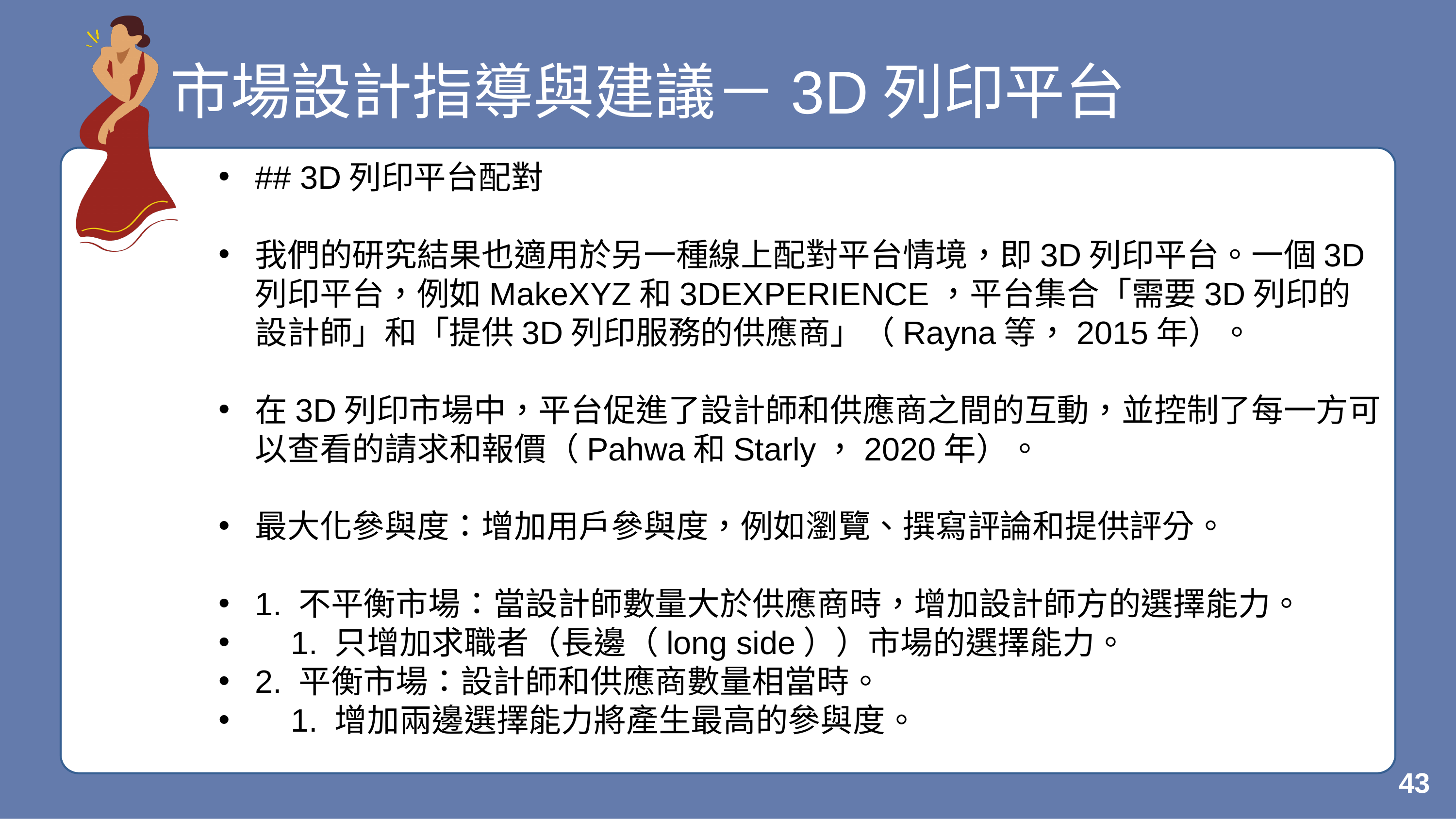

市場設計指導與建議－3D列印平台
## 3D列印平台配對

我們的研究結果也適用於另一種線上配對平台情境，即3D列印平台。一個3D列印平台，例如MakeXYZ和3DEXPERIENCE，平台集合「需要3D列印的設計師」和「提供3D列印服務的供應商」（Rayna等，2015年）。

在3D列印市場中，平台促進了設計師和供應商之間的互動，並控制了每一方可以查看的請求和報價（Pahwa和Starly，2020年）。

最大化參與度：增加用戶參與度，例如瀏覽、撰寫評論和提供評分。

1. 不平衡市場：當設計師數量大於供應商時，增加設計師方的選擇能力。
    1. 只增加求職者（長邊（long side））市場的選擇能力。
2. 平衡市場：設計師和供應商數量相當時。
    1. 增加兩邊選擇能力將產生最高的參與度。
43